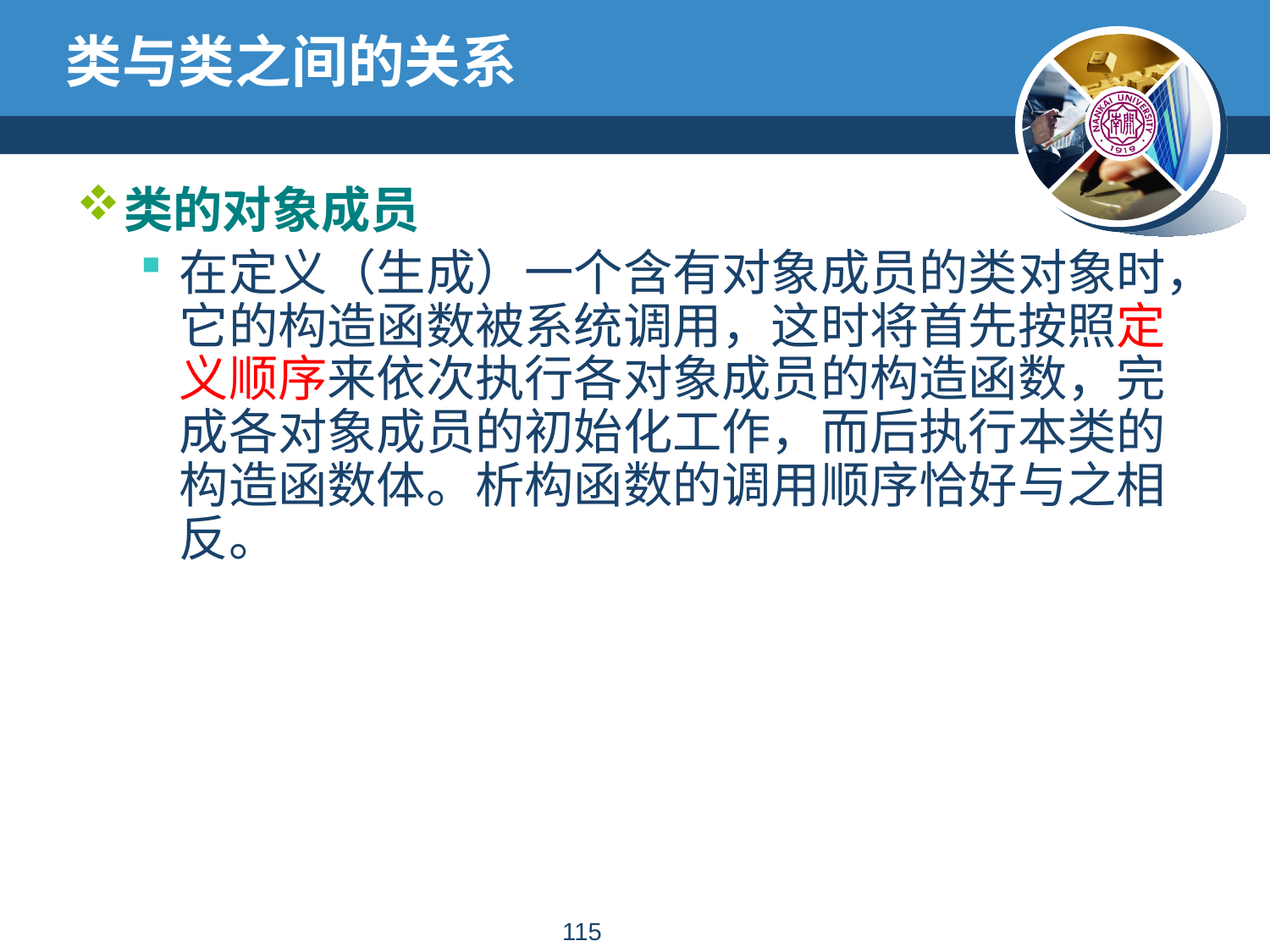

# 类与类之间的关系
类的对象成员
在定义（生成）一个含有对象成员的类对象时，它的构造函数被系统调用，这时将首先按照定义顺序来依次执行各对象成员的构造函数，完成各对象成员的初始化工作，而后执行本类的构造函数体。析构函数的调用顺序恰好与之相反。

115